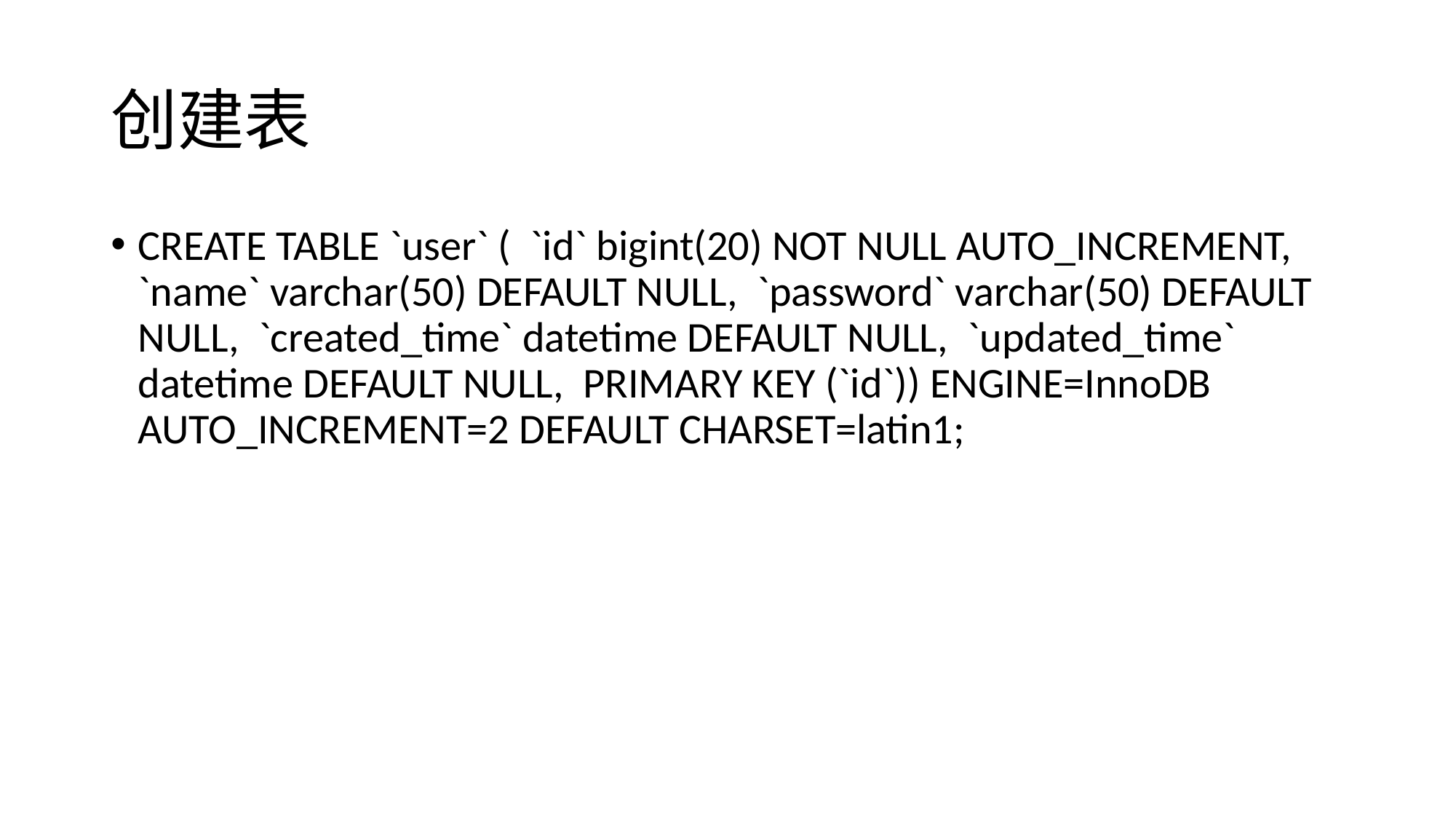

# 创建表
CREATE TABLE `user` (  `id` bigint(20) NOT NULL AUTO_INCREMENT,  `name` varchar(50) DEFAULT NULL,  `password` varchar(50) DEFAULT NULL,  `created_time` datetime DEFAULT NULL,  `updated_time` datetime DEFAULT NULL,  PRIMARY KEY (`id`)) ENGINE=InnoDB AUTO_INCREMENT=2 DEFAULT CHARSET=latin1;